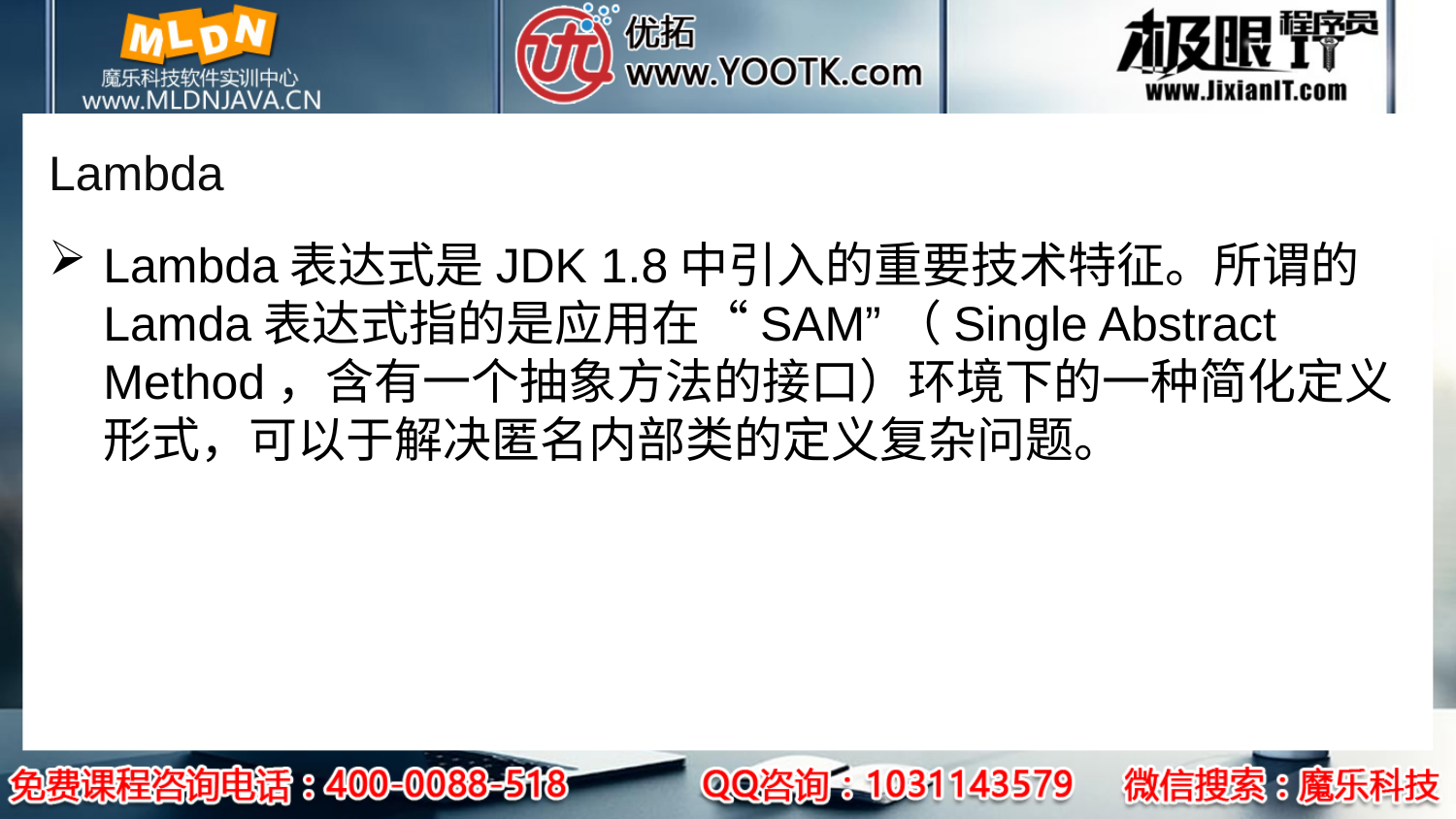

# Lambda
Lambda表达式是JDK 1.8中引入的重要技术特征。所谓的Lamda表达式指的是应用在“SAM”（Single Abstract Method，含有一个抽象方法的接口）环境下的一种简化定义形式，可以于解决匿名内部类的定义复杂问题。